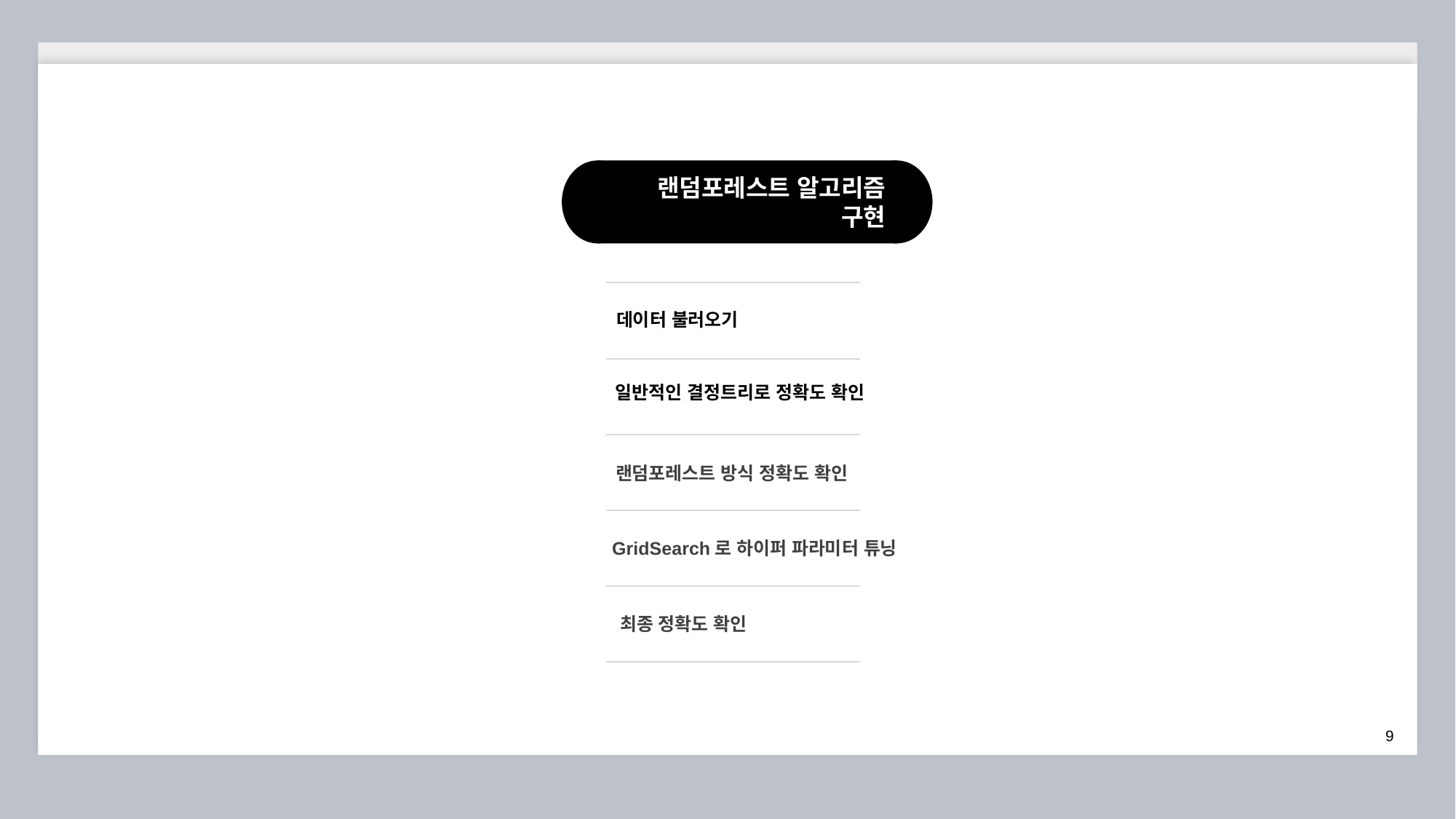

랜덤포레스트 알고리즘 구현

데이터 불러오기
일반적인 결정트리로 정확도 확인
랜덤포레스트 방식 정확도 확인
GridSearch로 하이퍼 파라미터 튜닝
최종 정확도 확인
9